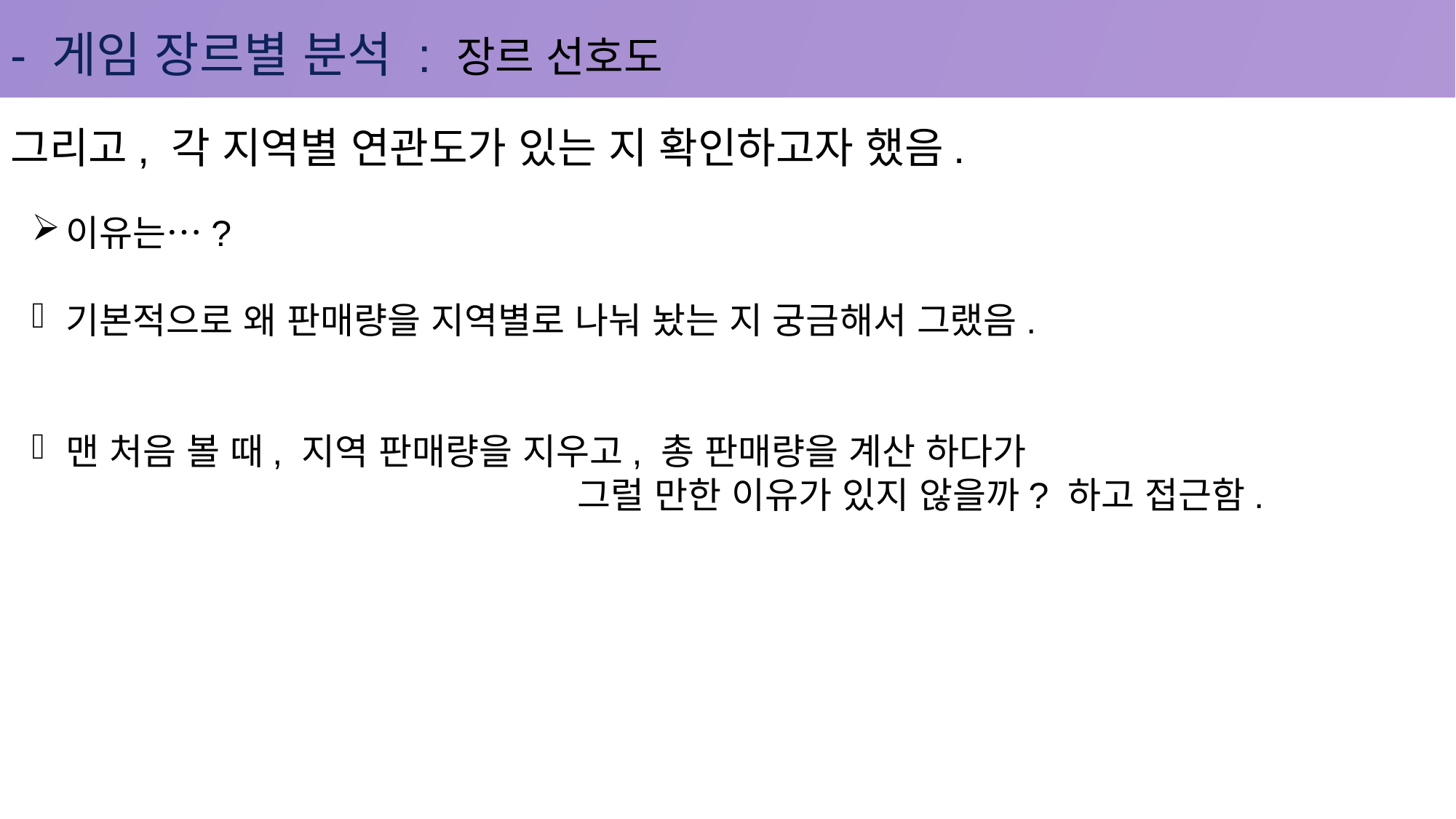

- 게임 장르별 분석 : 장르 선호도
그리고, 각 지역별 연관도가 있는 지 확인하고자 했음.
이유는…?

기본적으로 왜 판매량을 지역별로 나눠 놨는 지 궁금해서 그랬음.

맨 처음 볼 때, 지역 판매량을 지우고, 총 판매량을 계산 하다가
				그럴 만한 이유가 있지 않을까? 하고 접근함.